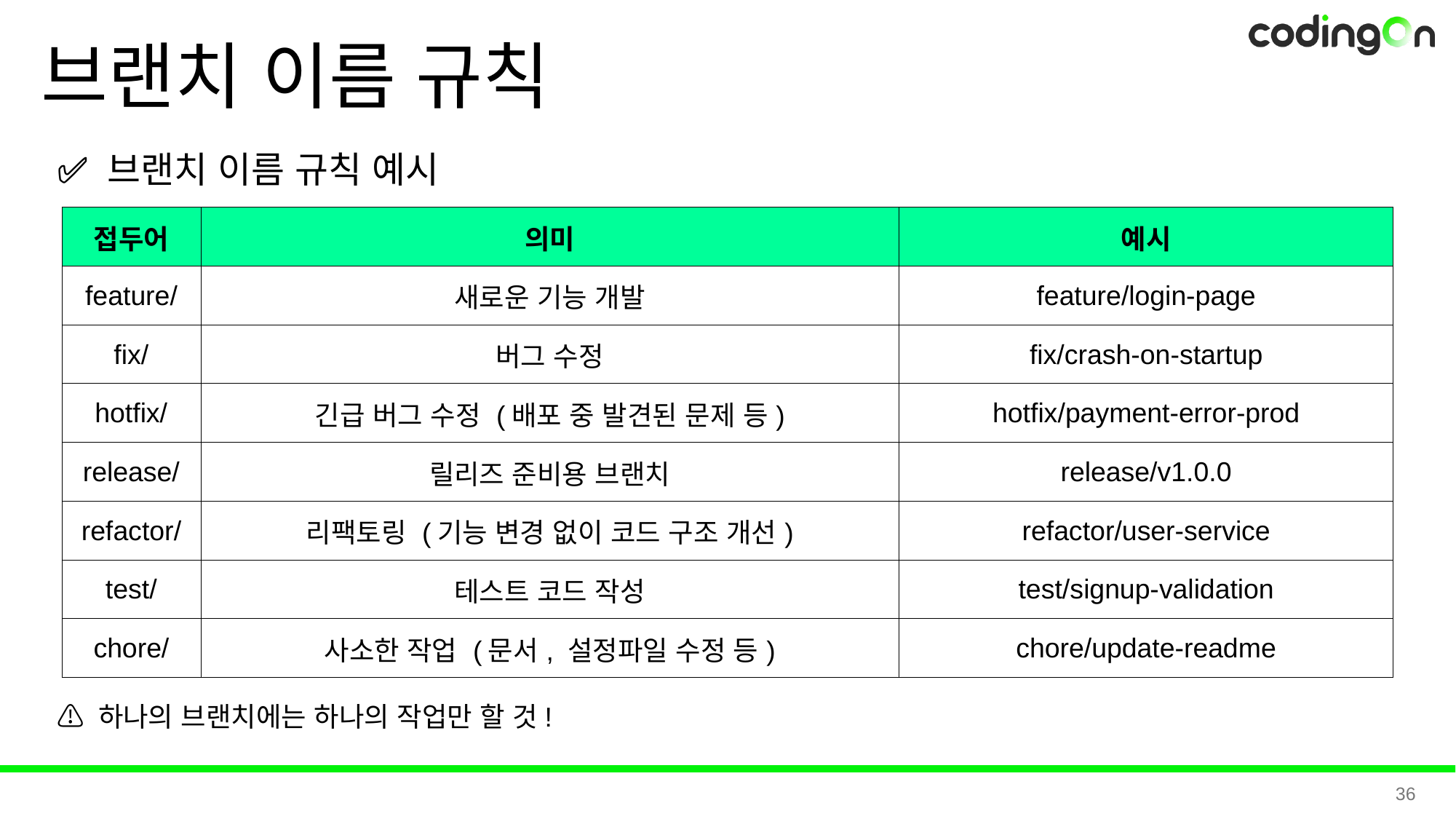

# 브랜치 이름 규칙
✅ 브랜치 이름 규칙 예시
| 접두어 | 의미 | 예시 |
| --- | --- | --- |
| feature/ | 새로운 기능 개발 | feature/login-page |
| fix/ | 버그 수정 | fix/crash-on-startup |
| hotfix/ | 긴급 버그 수정 (배포 중 발견된 문제 등) | hotfix/payment-error-prod |
| release/ | 릴리즈 준비용 브랜치 | release/v1.0.0 |
| refactor/ | 리팩토링 (기능 변경 없이 코드 구조 개선) | refactor/user-service |
| test/ | 테스트 코드 작성 | test/signup-validation |
| chore/ | 사소한 작업 (문서, 설정파일 수정 등) | chore/update-readme |
⚠️ 하나의 브랜치에는 하나의 작업만 할 것!
36